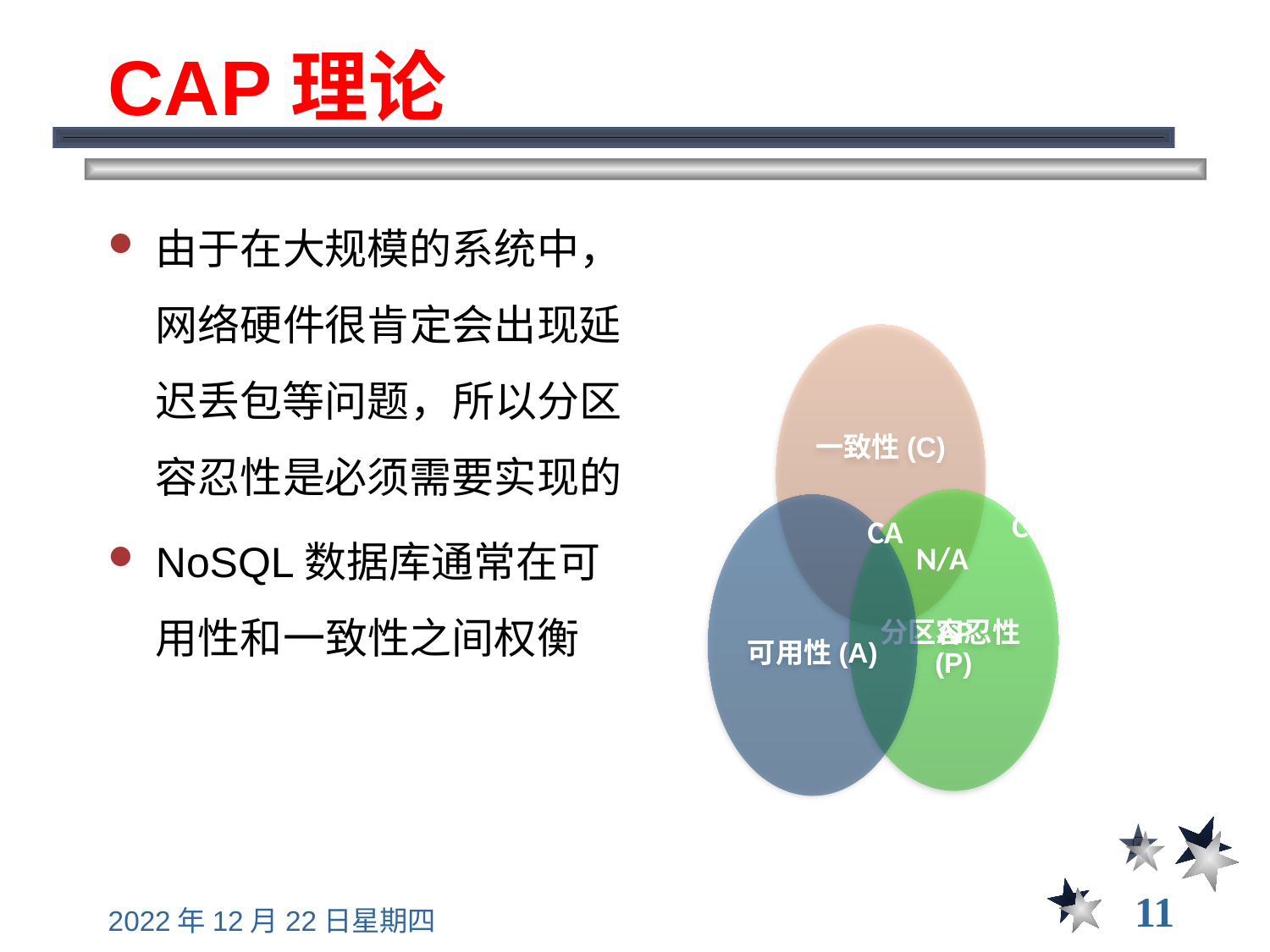

# CAP理论
由于在大规模的系统中，网络硬件很肯定会出现延迟丢包等问题，所以分区容忍性是必须需要实现的
NoSQL数据库通常在可用性和一致性之间权衡
一致性(C)
分区容忍性(P)
可用性(A)
CP
CA
N/A
AP
11
2022年12月22日星期四
大数据管理----前言